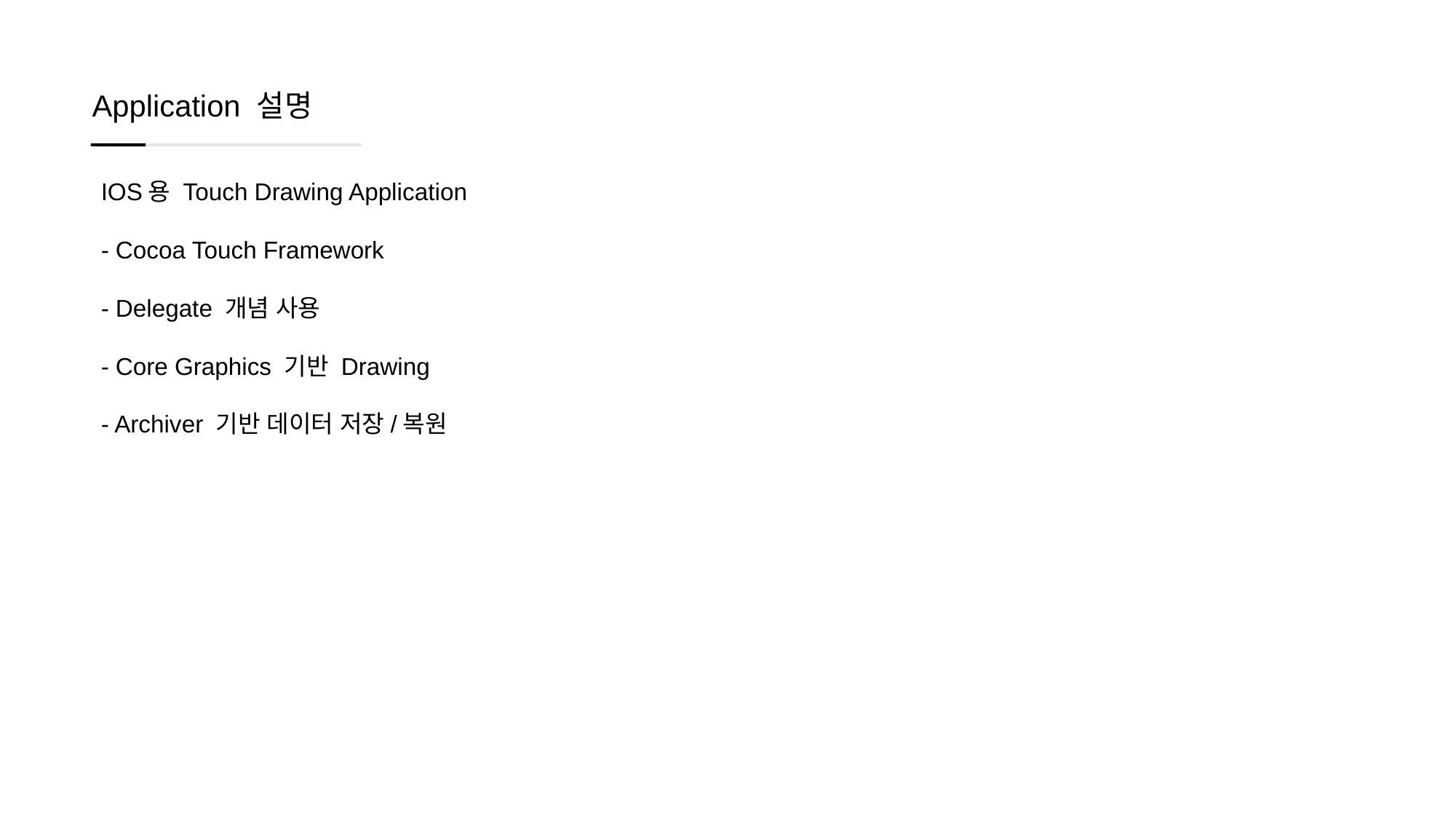

Application 설명

IOS용 Touch Drawing Application

- Cocoa Touch Framework

- Delegate 개념 사용

- Core Graphics 기반 Drawing

- Archiver 기반 데이터 저장/복원